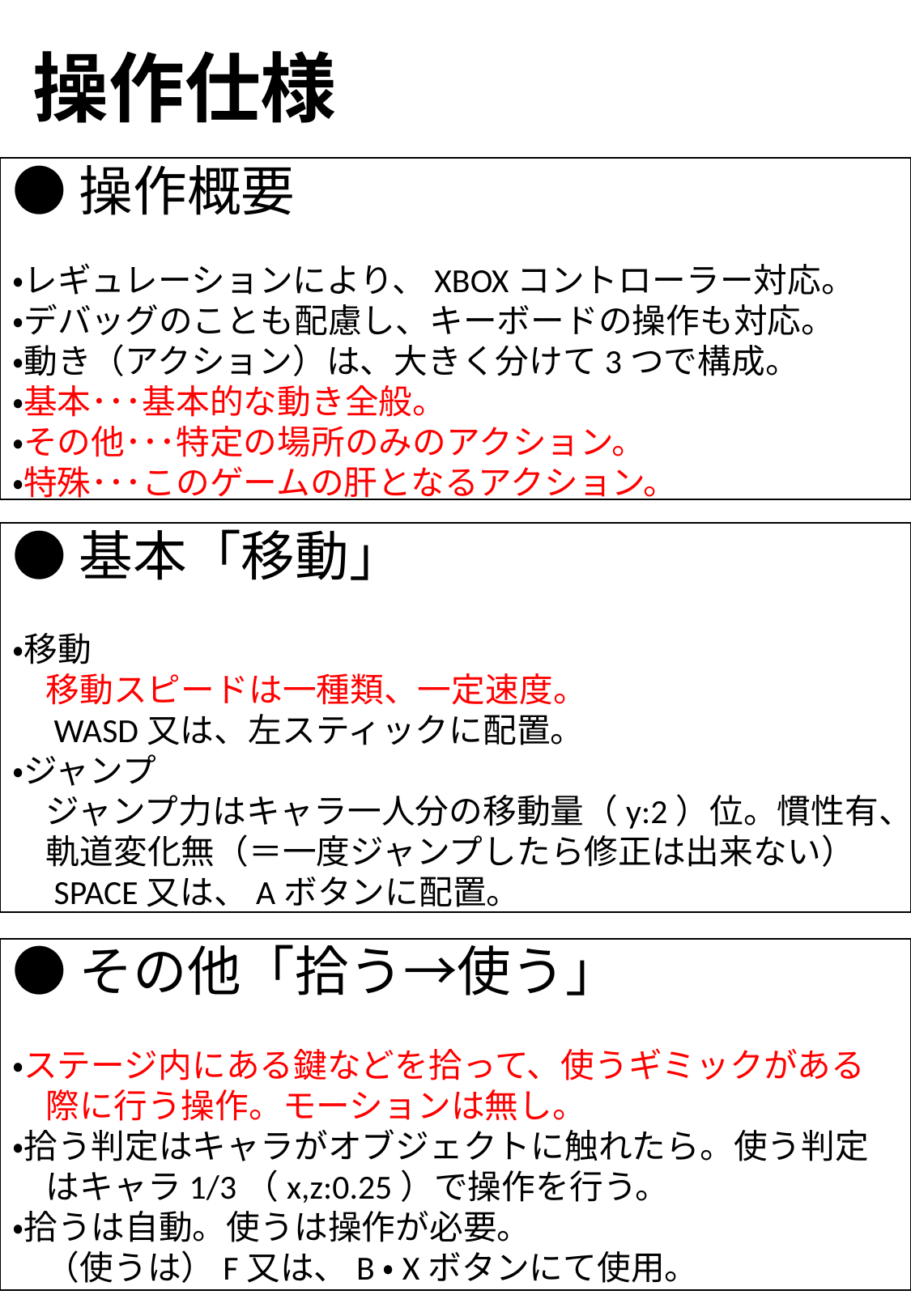

# 操作仕様
●操作概要

・レギュレーションにより、XBOXコントローラー対応。
・デバッグのことも配慮し、キーボードの操作も対応。
・動き（アクション）は、大きく分けて3つで構成。
・基本･･･基本的な動き全般。
・その他･･･特定の場所のみのアクション。
・特殊･･･このゲームの肝となるアクション。
●基本「移動」

・移動
　移動スピードは一種類、一定速度。
　WASD又は、左スティックに配置。
・ジャンプ
　ジャンプ力はキャラ一人分の移動量（y:2）位。慣性有、
　軌道変化無（＝一度ジャンプしたら修正は出来ない）
　SPACE又は、Aボタンに配置。
●その他「拾う→使う」

・ステージ内にある鍵などを拾って、使うギミックがある
　際に行う操作。モーションは無し。
・拾う判定はキャラがオブジェクトに触れたら。使う判定
　はキャラ1/3（x,z:0.25）で操作を行う。
・拾うは自動。使うは操作が必要。
　（使うは）F又は、B・Xボタンにて使用。